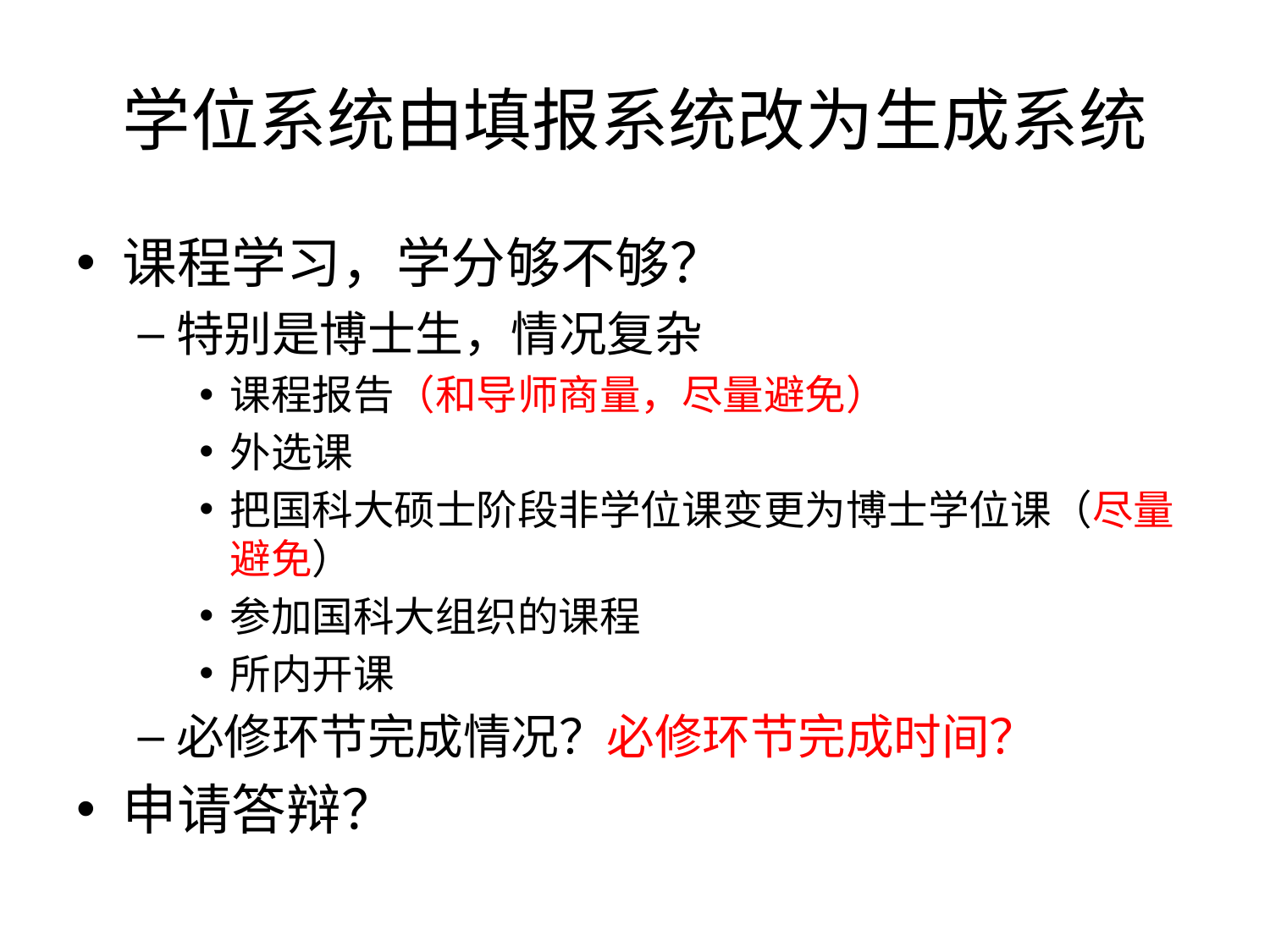

# 学位系统由填报系统改为生成系统
课程学习，学分够不够？
特别是博士生，情况复杂
课程报告（和导师商量，尽量避免）
外选课
把国科大硕士阶段非学位课变更为博士学位课（尽量避免）
参加国科大组织的课程
所内开课
必修环节完成情况？必修环节完成时间？
申请答辩？